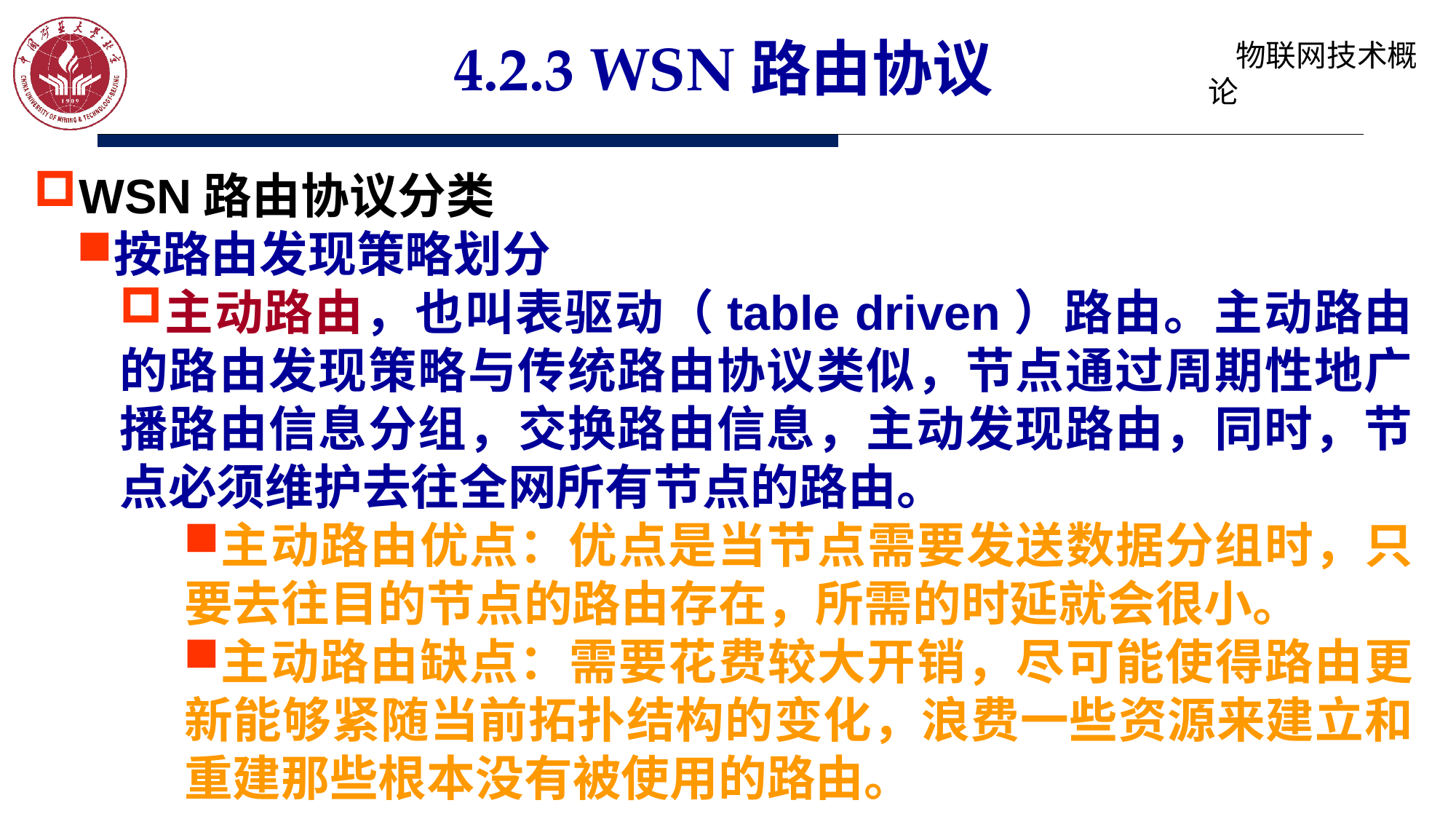

# 4.2.3 WSN路由协议
WSN路由协议分类
按路由发现策略划分
主动路由，也叫表驱动（table driven）路由。主动路由的路由发现策略与传统路由协议类似，节点通过周期性地广播路由信息分组，交换路由信息，主动发现路由，同时，节点必须维护去往全网所有节点的路由。
主动路由优点：优点是当节点需要发送数据分组时，只要去往目的节点的路由存在，所需的时延就会很小。
主动路由缺点：需要花费较大开销，尽可能使得路由更新能够紧随当前拓扑结构的变化，浪费一些资源来建立和重建那些根本没有被使用的路由。